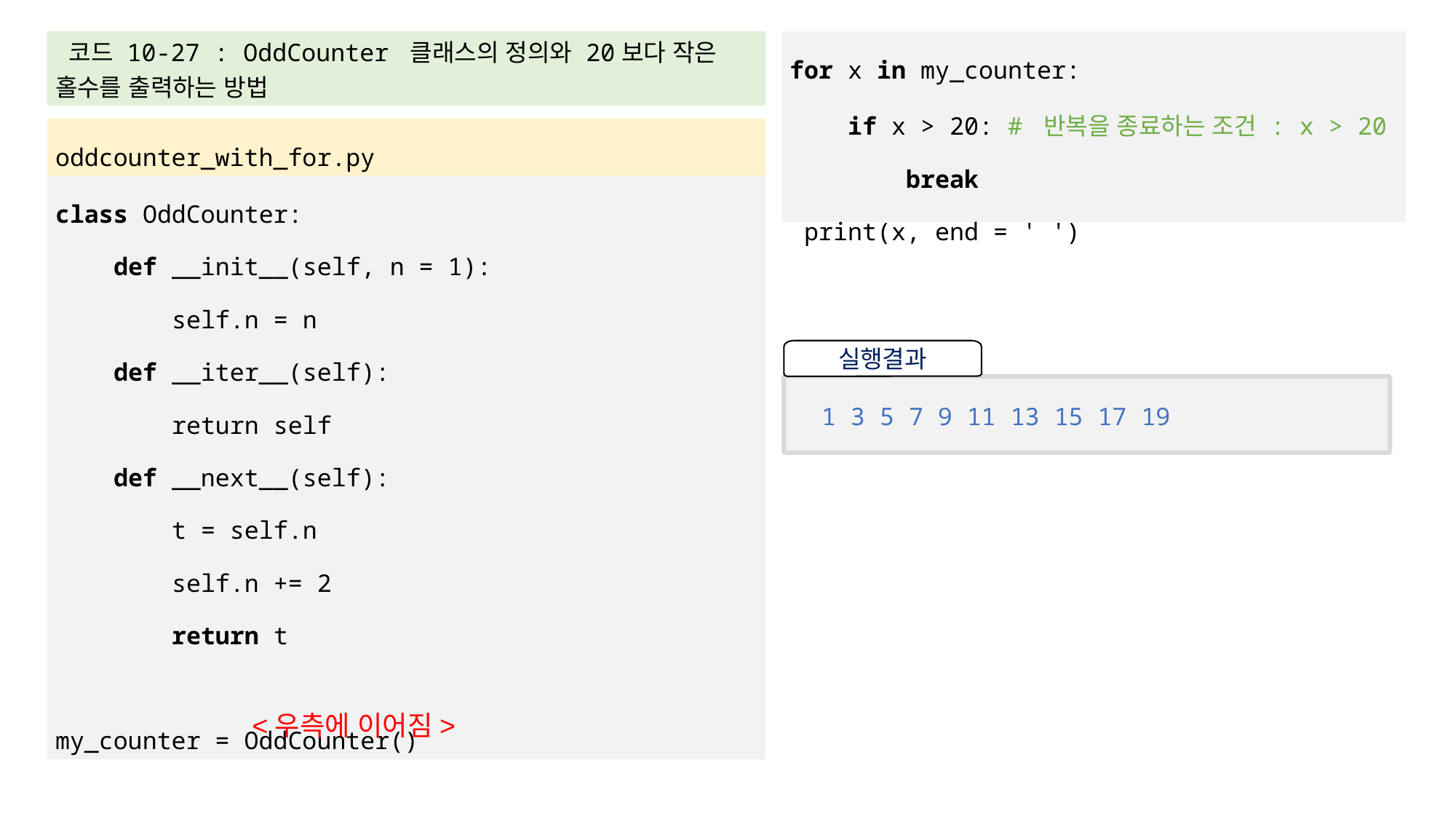

| 코드 10-27 : OddCounter 클래스의 정의와 20보다 작은 홀수를 출력하는 방법 |
| --- |
|  |
| oddcounter\_with\_for.py |
| class OddCounter: def \_\_init\_\_(self, n = 1): self.n = n def \_\_iter\_\_(self): return self def \_\_next\_\_(self): t = self.n self.n += 2 return t my\_counter = OddCounter() |
| for x in my\_counter: if x > 20: # 반복을 종료하는 조건 : x > 20 break print(x, end = ' ') |
| --- |
실행결과

1 3 5 7 9 11 13 15 17 19
<우측에 이어짐>